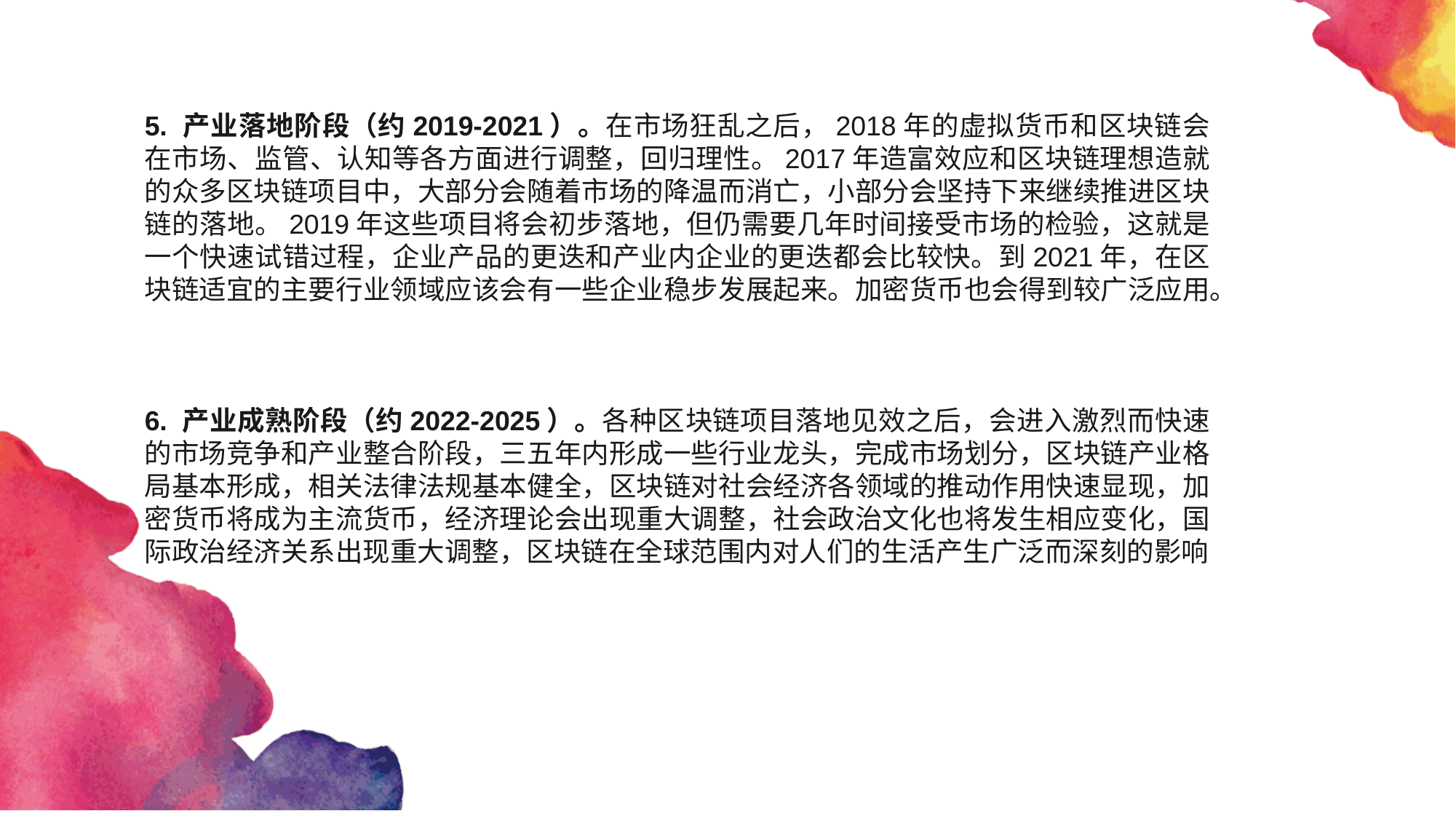

5. 产业落地阶段（约2019-2021）。在市场狂乱之后，2018年的虚拟货币和区块链会在市场、监管、认知等各方面进行调整，回归理性。2017年造富效应和区块链理想造就的众多区块链项目中，大部分会随着市场的降温而消亡，小部分会坚持下来继续推进区块链的落地。2019年这些项目将会初步落地，但仍需要几年时间接受市场的检验，这就是一个快速试错过程，企业产品的更迭和产业内企业的更迭都会比较快。到2021年，在区块链适宜的主要行业领域应该会有一些企业稳步发展起来。加密货币也会得到较广泛应用。

6. 产业成熟阶段（约2022-2025）。各种区块链项目落地见效之后，会进入激烈而快速的市场竞争和产业整合阶段，三五年内形成一些行业龙头，完成市场划分，区块链产业格局基本形成，相关法律法规基本健全，区块链对社会经济各领域的推动作用快速显现，加密货币将成为主流货币，经济理论会出现重大调整，社会政治文化也将发生相应变化，国际政治经济关系出现重大调整，区块链在全球范围内对人们的生活产生广泛而深刻的影响